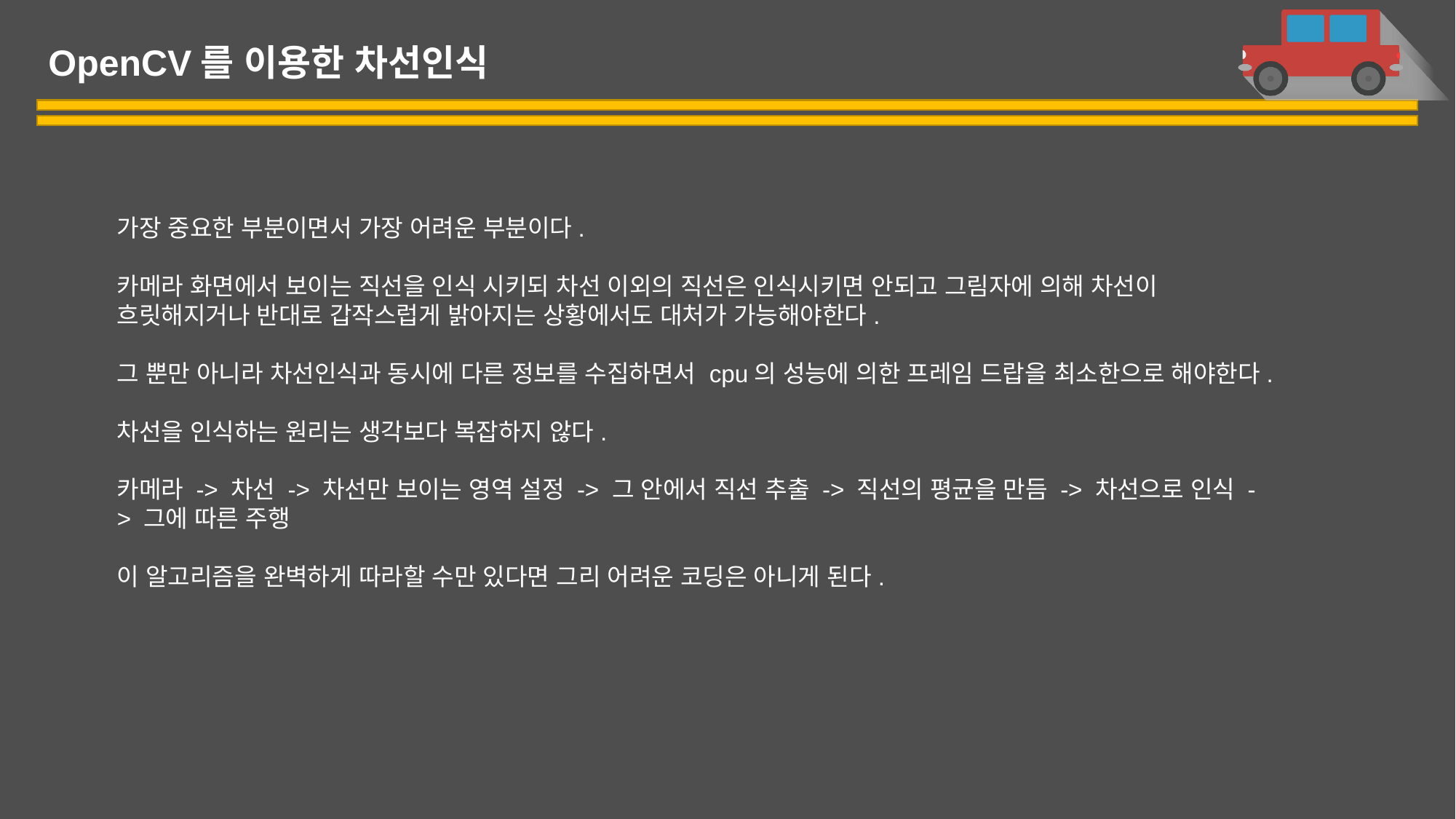

# OpenCV를 이용한 차선인식

가장 중요한 부분이면서 가장 어려운 부분이다.

카메라 화면에서 보이는 직선을 인식 시키되 차선 이외의 직선은 인식시키면 안되고 그림자에 의해 차선이 흐릿해지거나 반대로 갑작스럽게 밝아지는 상황에서도 대처가 가능해야한다.

그 뿐만 아니라 차선인식과 동시에 다른 정보를 수집하면서 cpu의 성능에 의한 프레임 드랍을 최소한으로 해야한다.

차선을 인식하는 원리는 생각보다 복잡하지 않다.

카메라 -> 차선 -> 차선만 보이는 영역 설정 -> 그 안에서 직선 추출 -> 직선의 평균을 만듬 -> 차선으로 인식 -> 그에 따른 주행

이 알고리즘을 완벽하게 따라할 수만 있다면 그리 어려운 코딩은 아니게 된다.